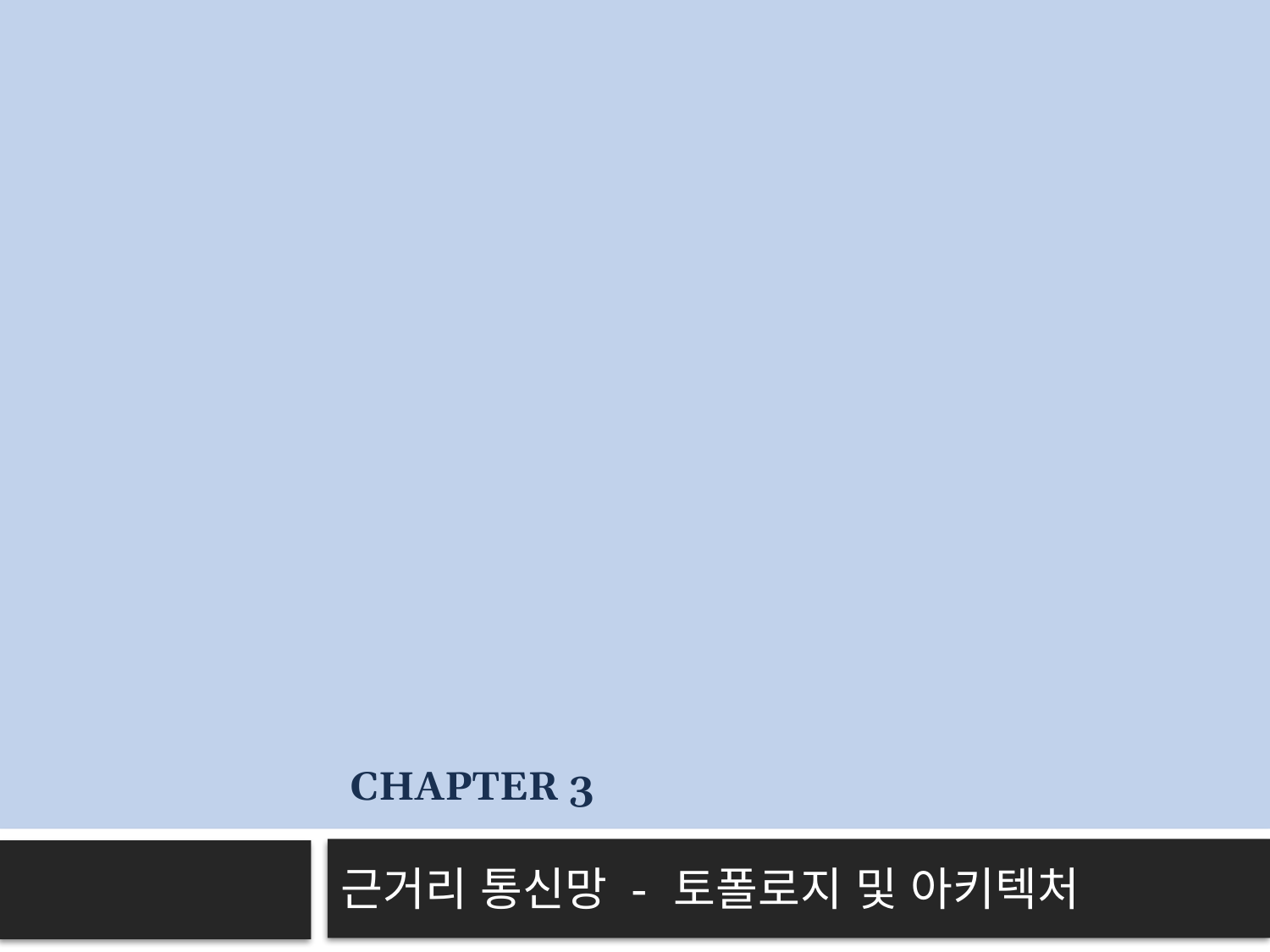

# chapter 3
근거리 통신망 - 토폴로지 및 아키텍처